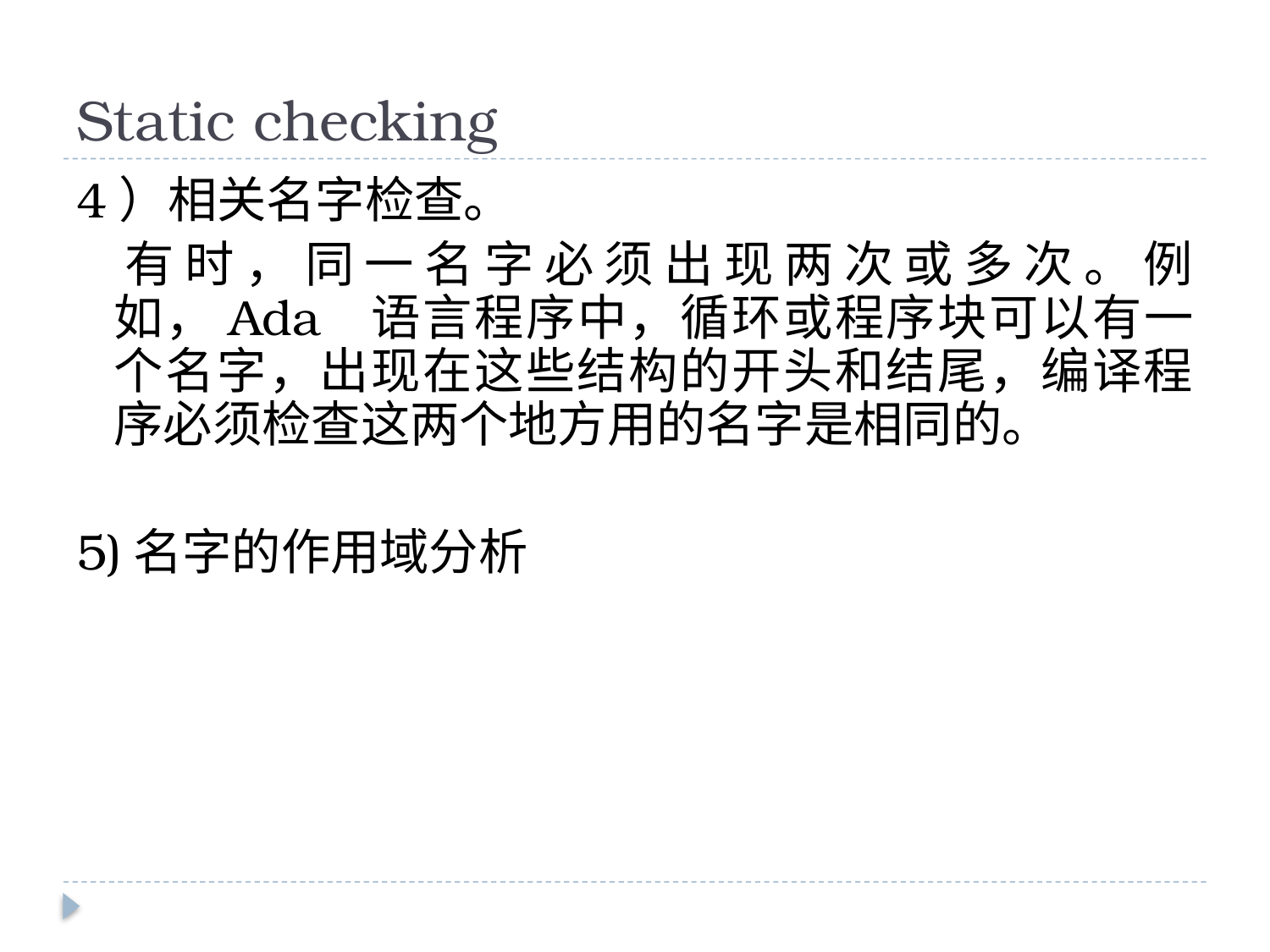

# Static checking
4）相关名字检查。
	有时，同一名字必须出现两次或多次。例如，Ada  语言程序中，循环或程序块可以有一个名字，出现在这些结构的开头和结尾，编译程序必须检查这两个地方用的名字是相同的。

5)名字的作用域分析
5